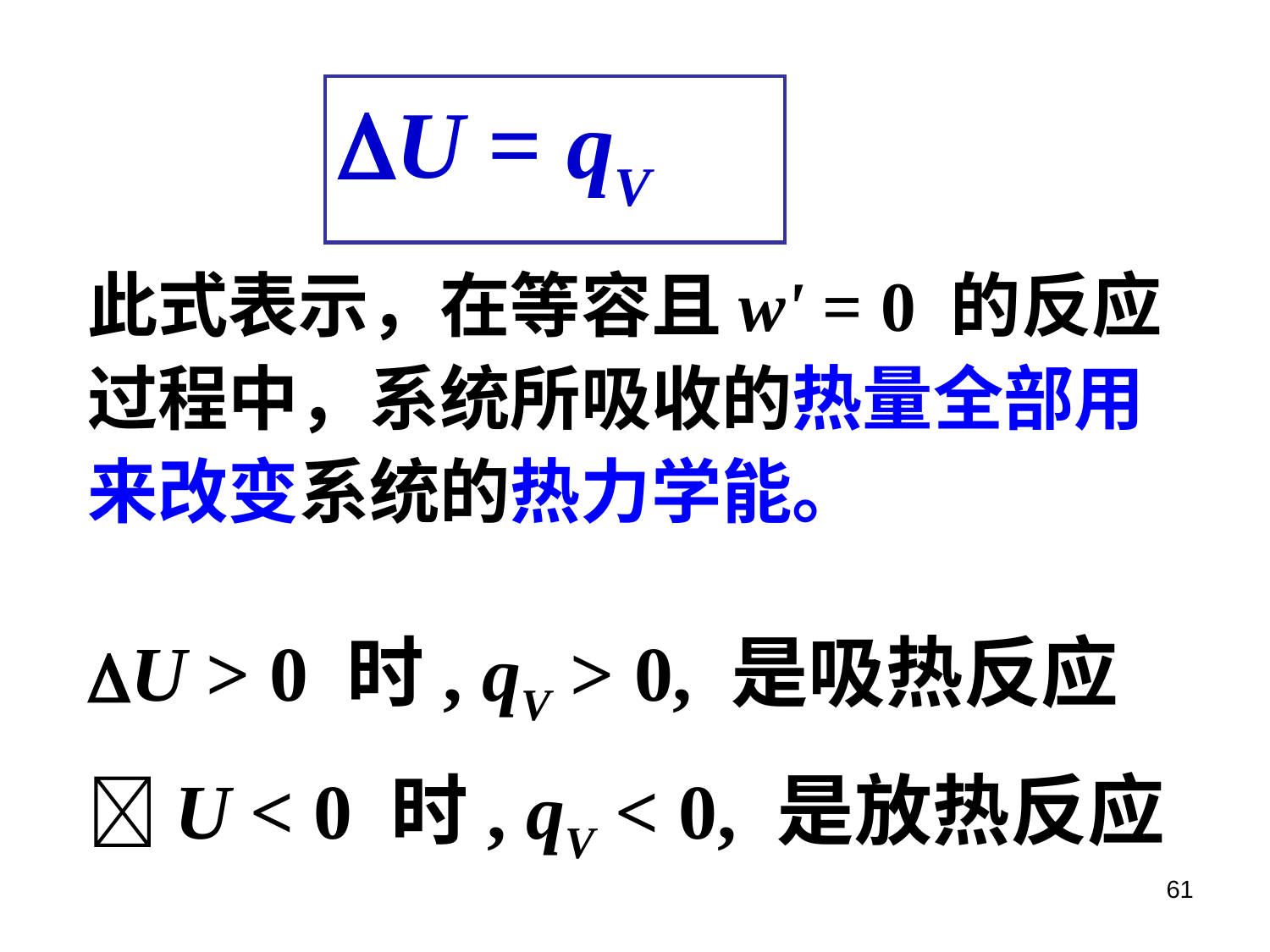

ΔU = qV
此式表示，在等容且w' = 0 的反应过程中，系统所吸收的热量全部用来改变系统的热力学能。
ΔU > 0 时, qV > 0, 是吸热反应
ΔU < 0 时, qV < 0, 是放热反应

61